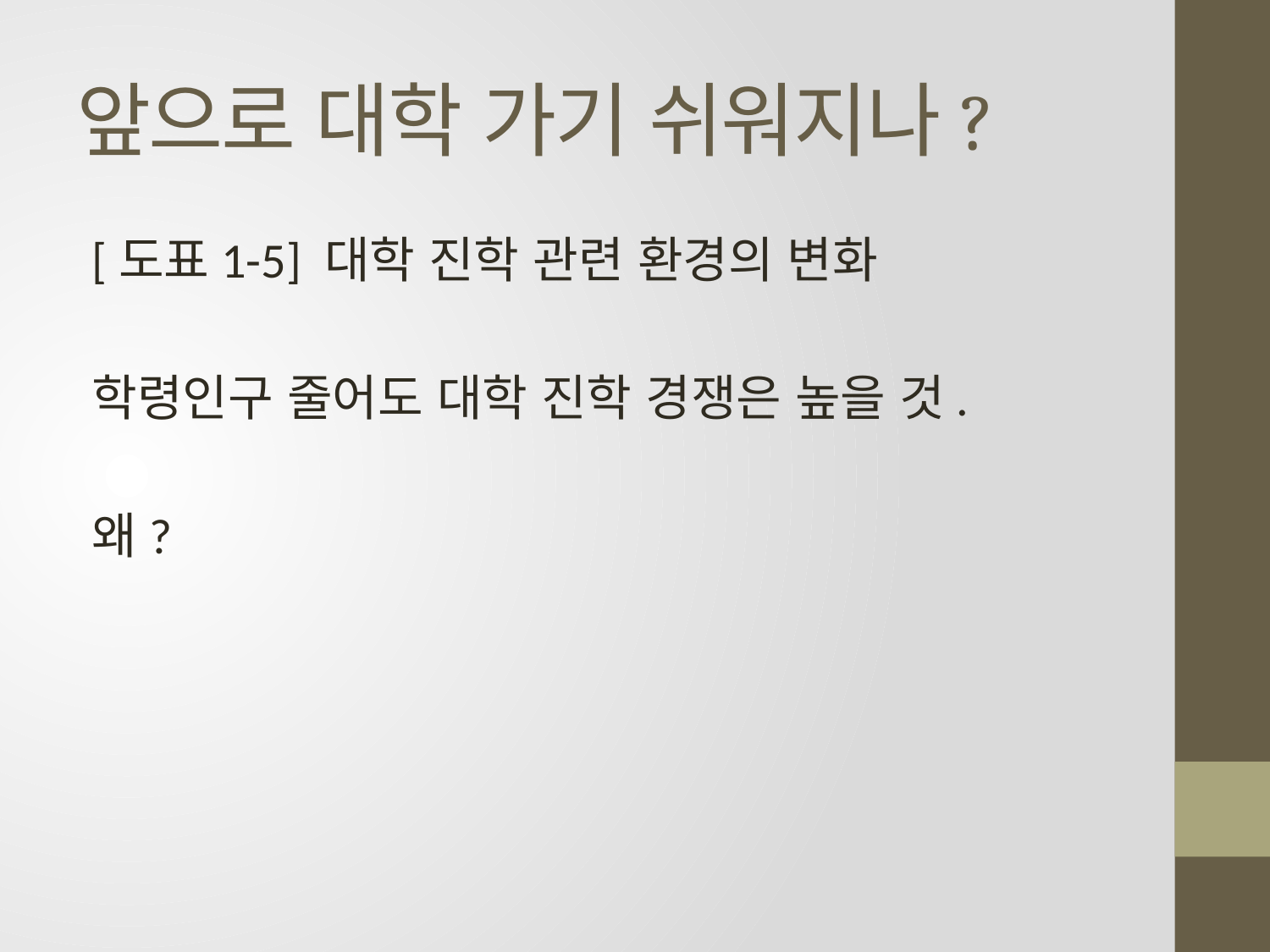

# 앞으로 대학 가기 쉬워지나?
[도표1-5] 대학 진학 관련 환경의 변화

학령인구 줄어도 대학 진학 경쟁은 높을 것.

왜?